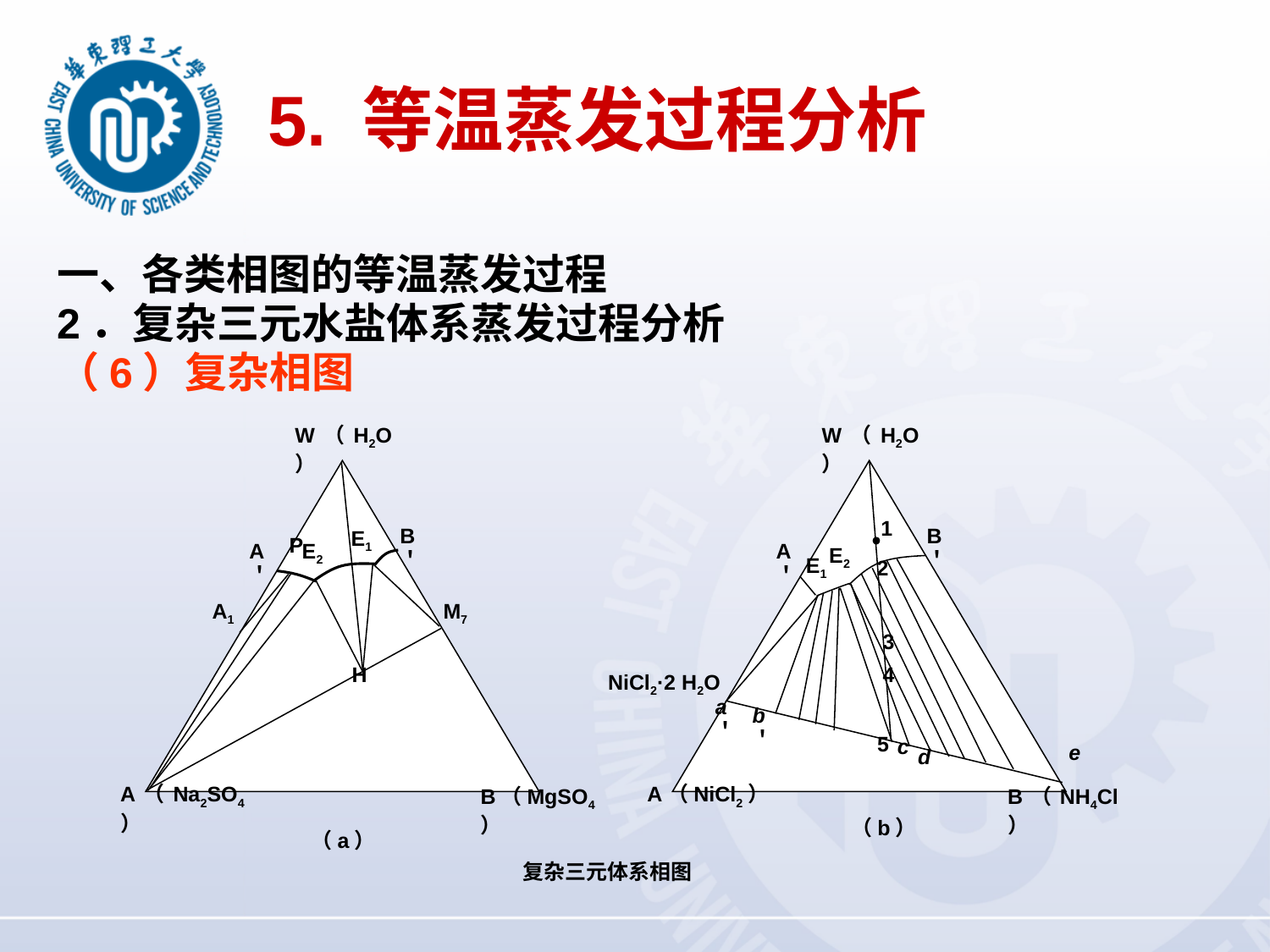

5. 等温蒸发过程分析
一、各类相图的等温蒸发过程
2．复杂三元水盐体系蒸发过程分析
（6）复杂相图
W（H2O）

B＇
E1
P
A＇
E2

A1
M7

H
A（Na2SO4）
B（MgSO4）
（a）
W（H2O）

1
B＇
A＇
E2

E1
2

3
4
 NiCl2·2 H2O
a＇
b＇

5
c
e
d
A（NiCl2）
B（NH4Cl）
（b）
复杂三元体系相图